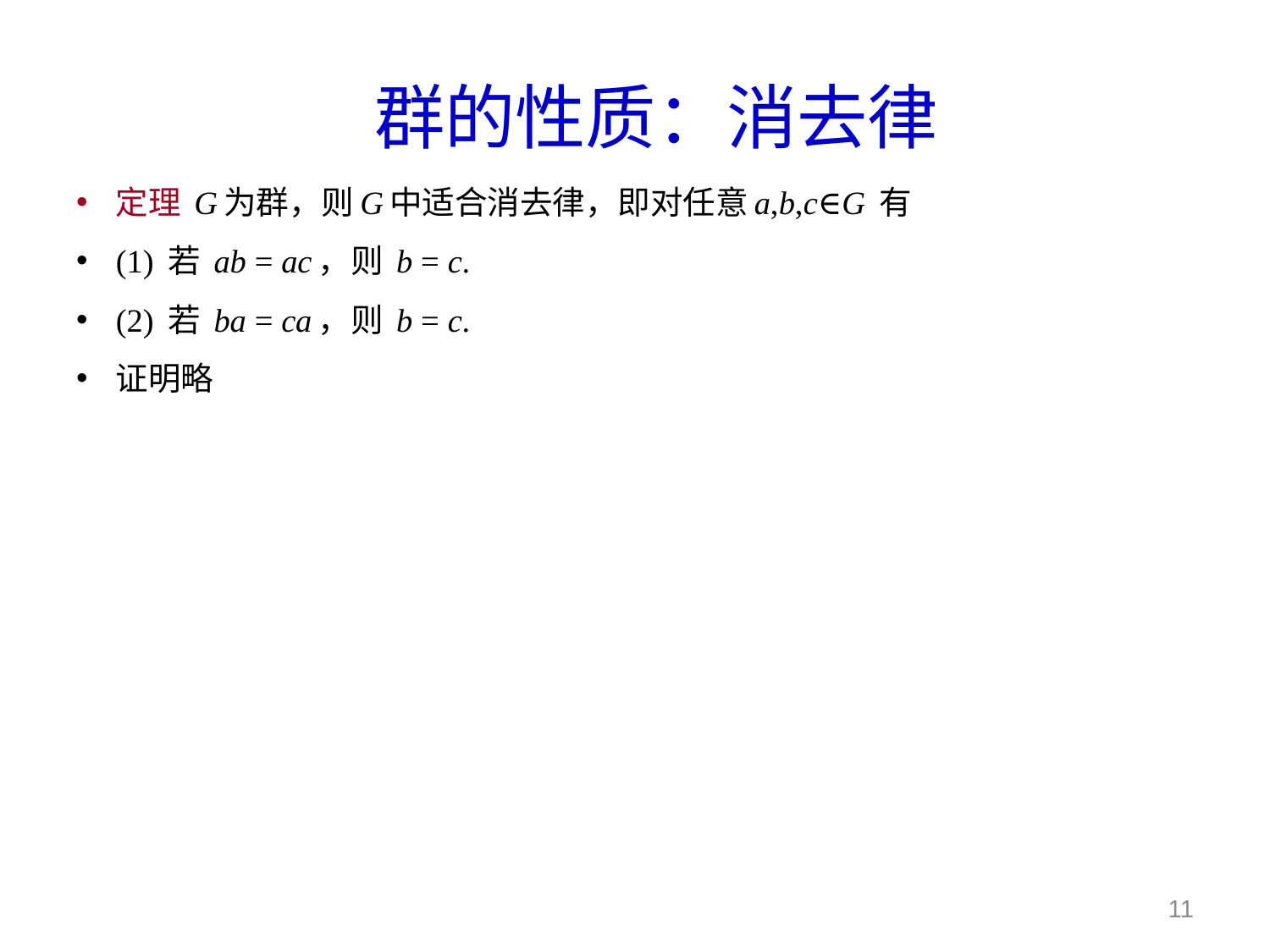

# 群的性质：消去律
定理 G为群，则G中适合消去律，即对任意a,b,c∈G 有
(1) 若 ab = ac，则 b = c.
(2) 若 ba = ca，则 b = c.
证明略
11